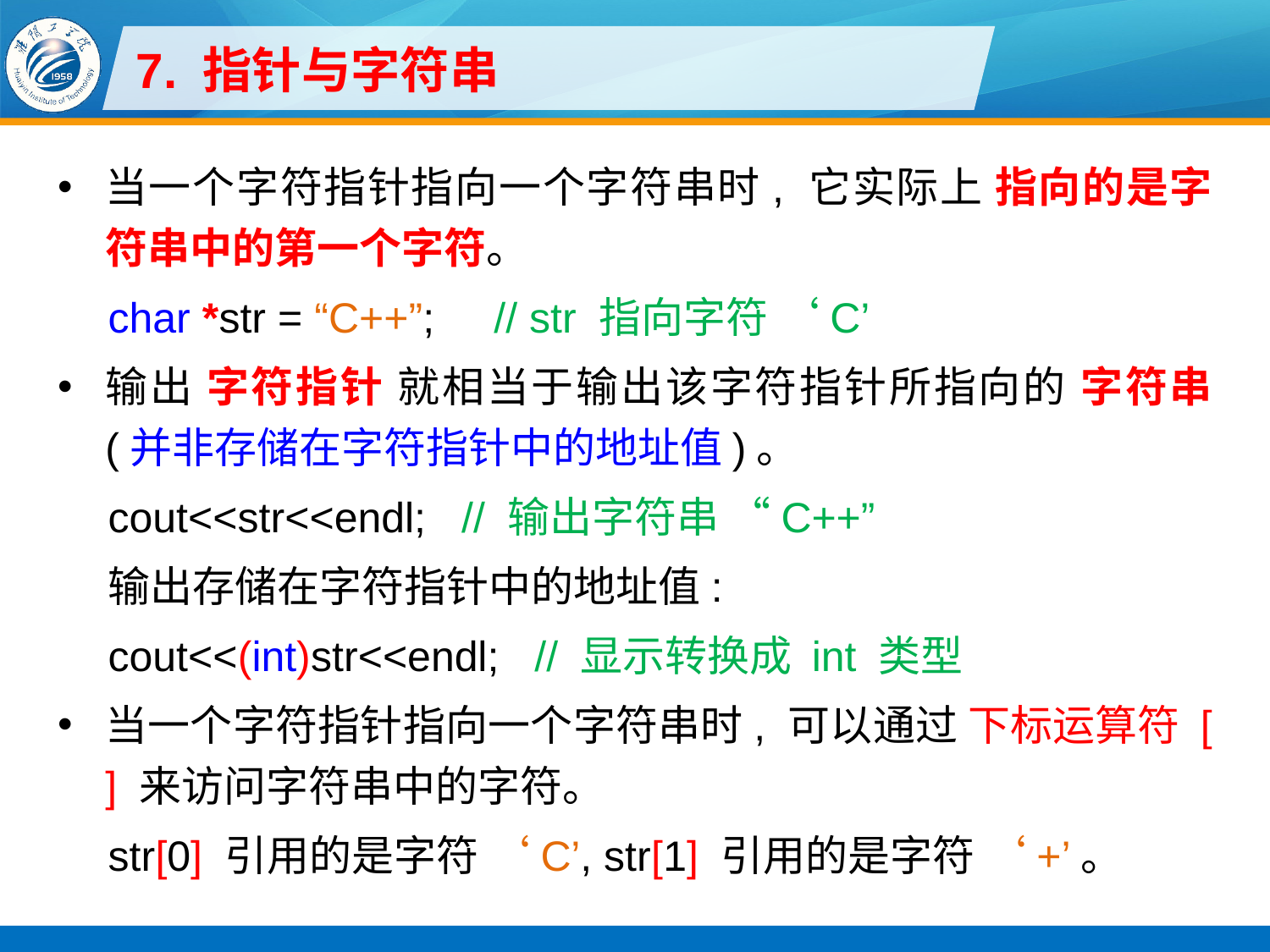

# 7. 指针与字符串
当一个字符指针指向一个字符串时, 它实际上 指向的是字符串中的第一个字符。
char *str = “C++”;     // str 指向字符 ‘C’
输出 字符指针 就相当于输出该字符指针所指向的 字符串 (并非存储在字符指针中的地址值)。
cout<<str<<endl;   // 输出字符串 “C++”
输出存储在字符指针中的地址值:
cout<<(int)str<<endl;   // 显示转换成 int 类型
当一个字符指针指向一个字符串时, 可以通过 下标运算符 [ ] 来访问字符串中的字符。
str[0] 引用的是字符 ‘C’, str[1] 引用的是字符 ‘+’。